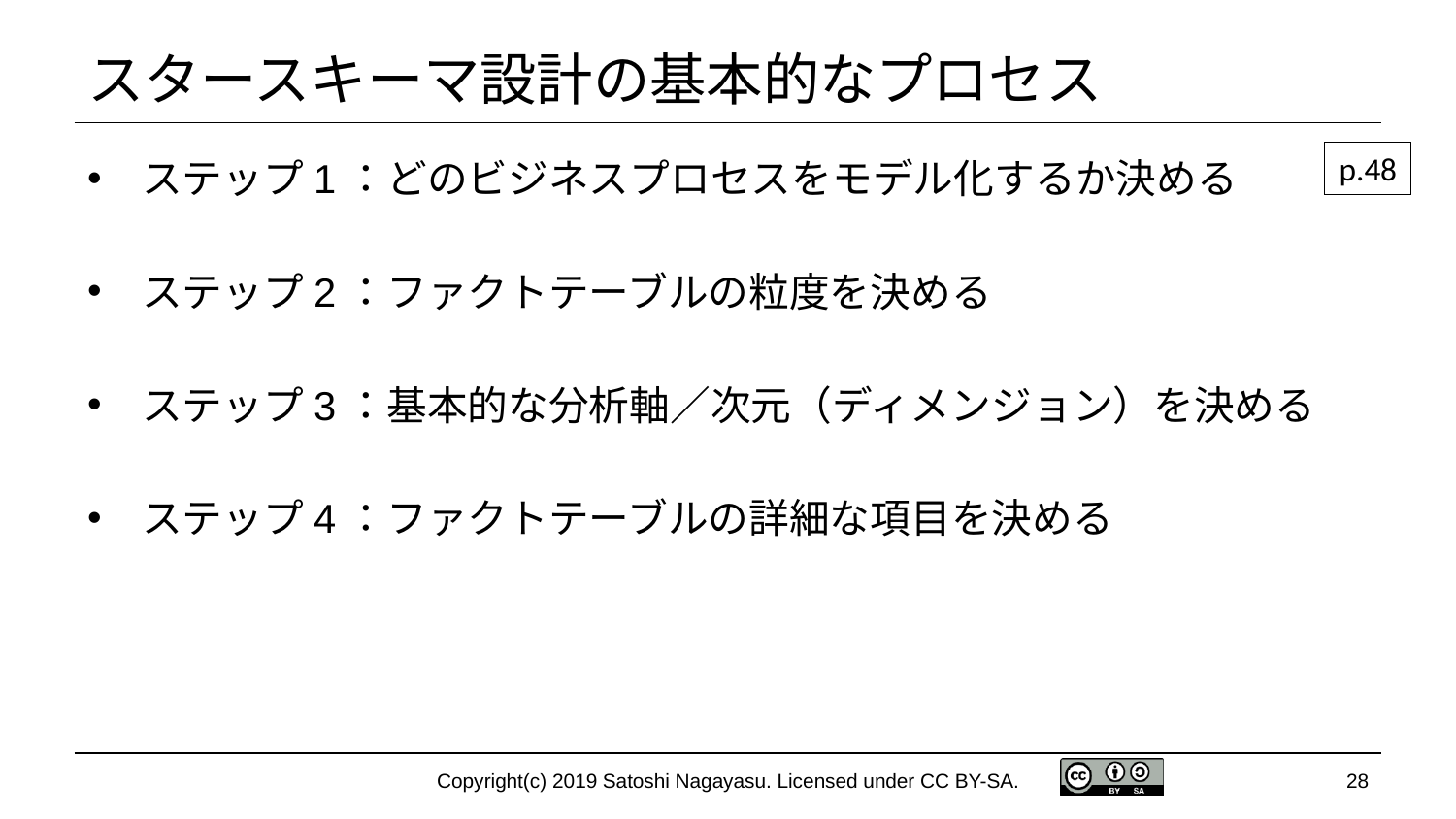

# スタースキーマ設計の基本的なプロセス
p.48
ステップ1：どのビジネスプロセスをモデル化するか決める

ステップ2：ファクトテーブルの粒度を決める

ステップ3：基本的な分析軸／次元（ディメンジョン）を決める

ステップ4：ファクトテーブルの詳細な項目を決める
Copyright(c) 2019 Satoshi Nagayasu. Licensed under CC BY-SA.
28